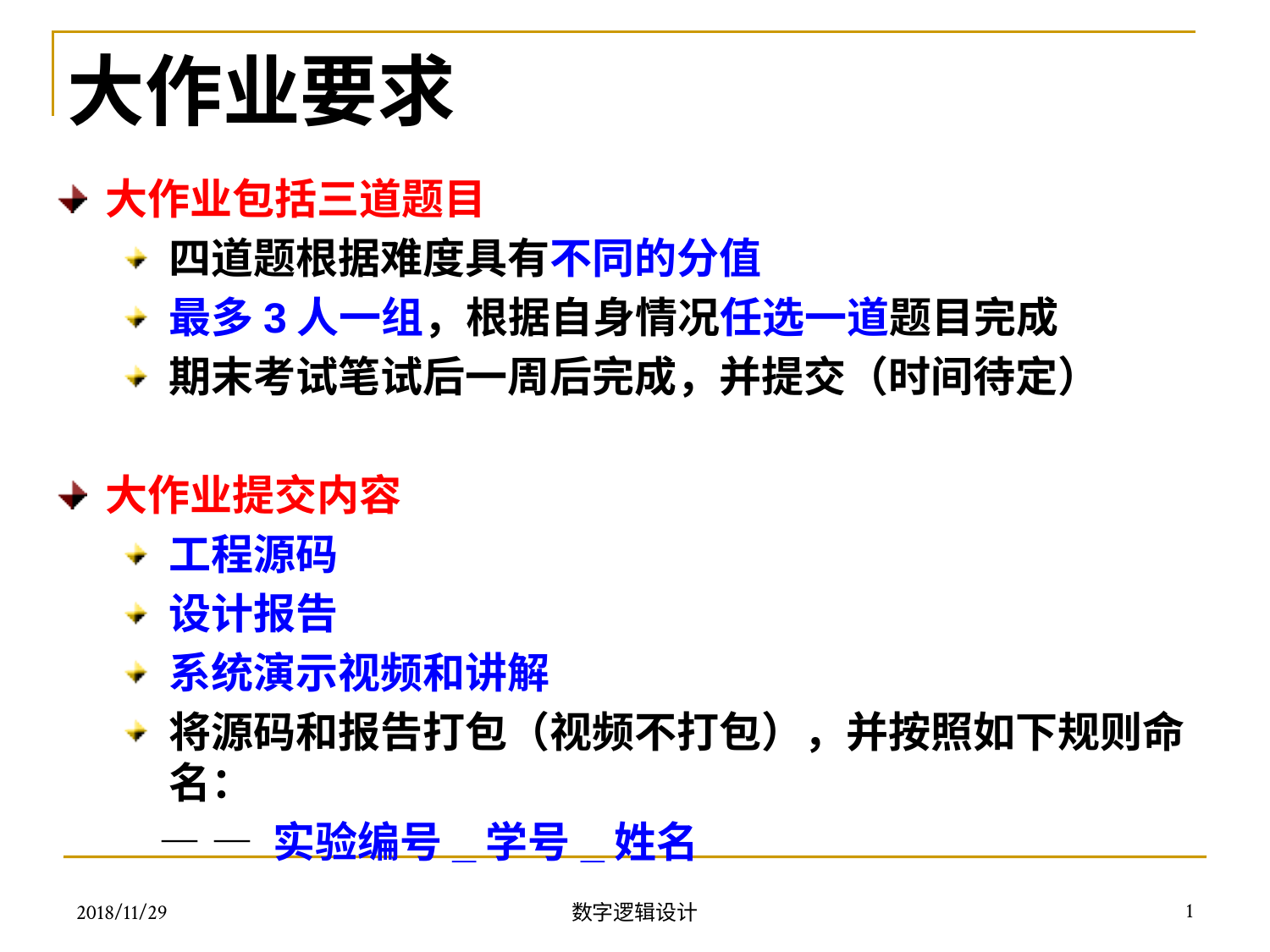

大作业要求
大作业包括三道题目
四道题根据难度具有不同的分值
最多3人一组，根据自身情况任选一道题目完成
期末考试笔试后一周后完成，并提交（时间待定）

大作业提交内容
工程源码
设计报告
系统演示视频和讲解
将源码和报告打包（视频不打包），并按照如下规则命名：
    — — 实验编号_学号_姓名

2018/11/29
1
数字逻辑设计